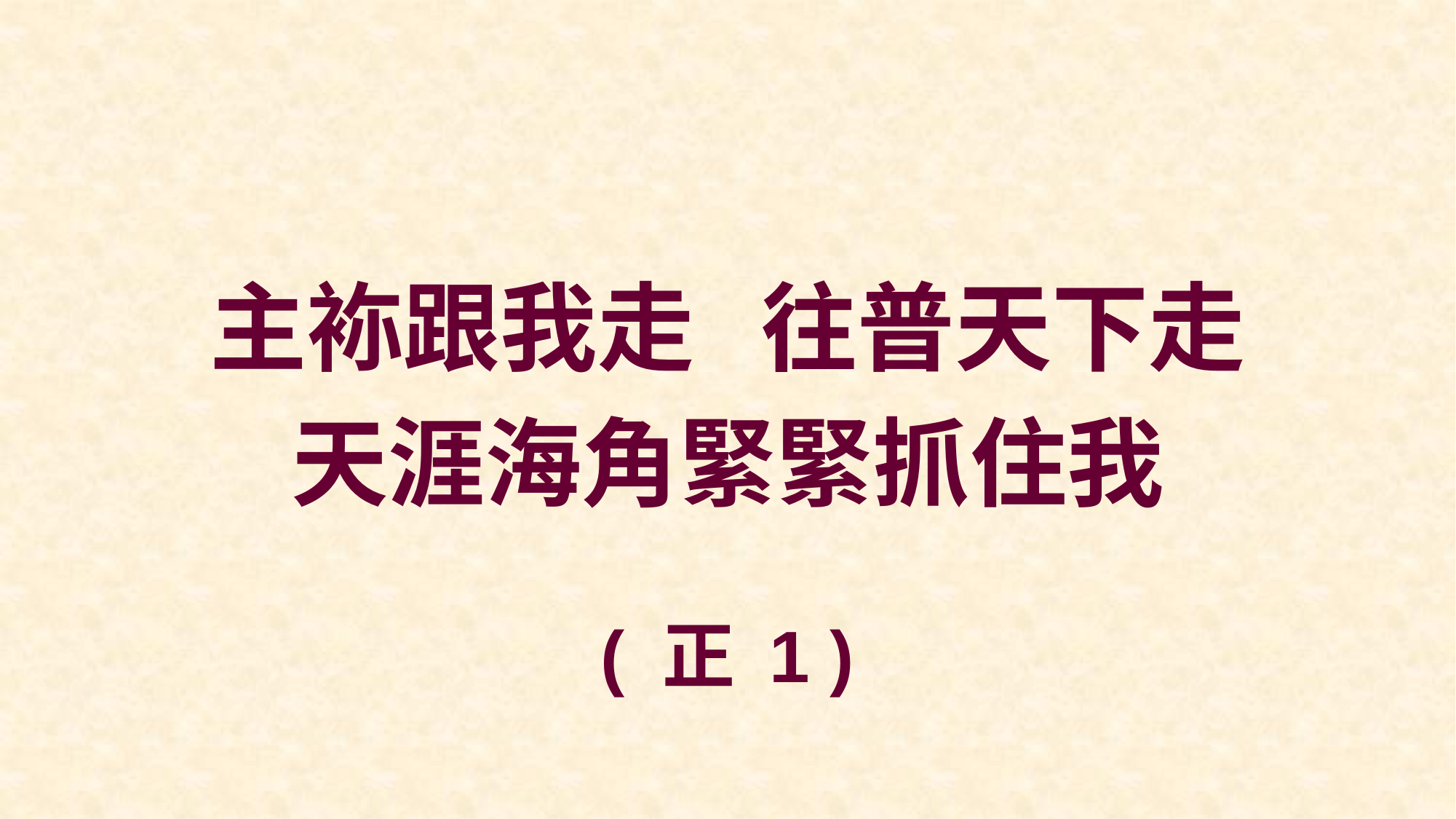

主袮跟我走   往普天下走
天涯海角緊緊抓住我
( 正 1 )